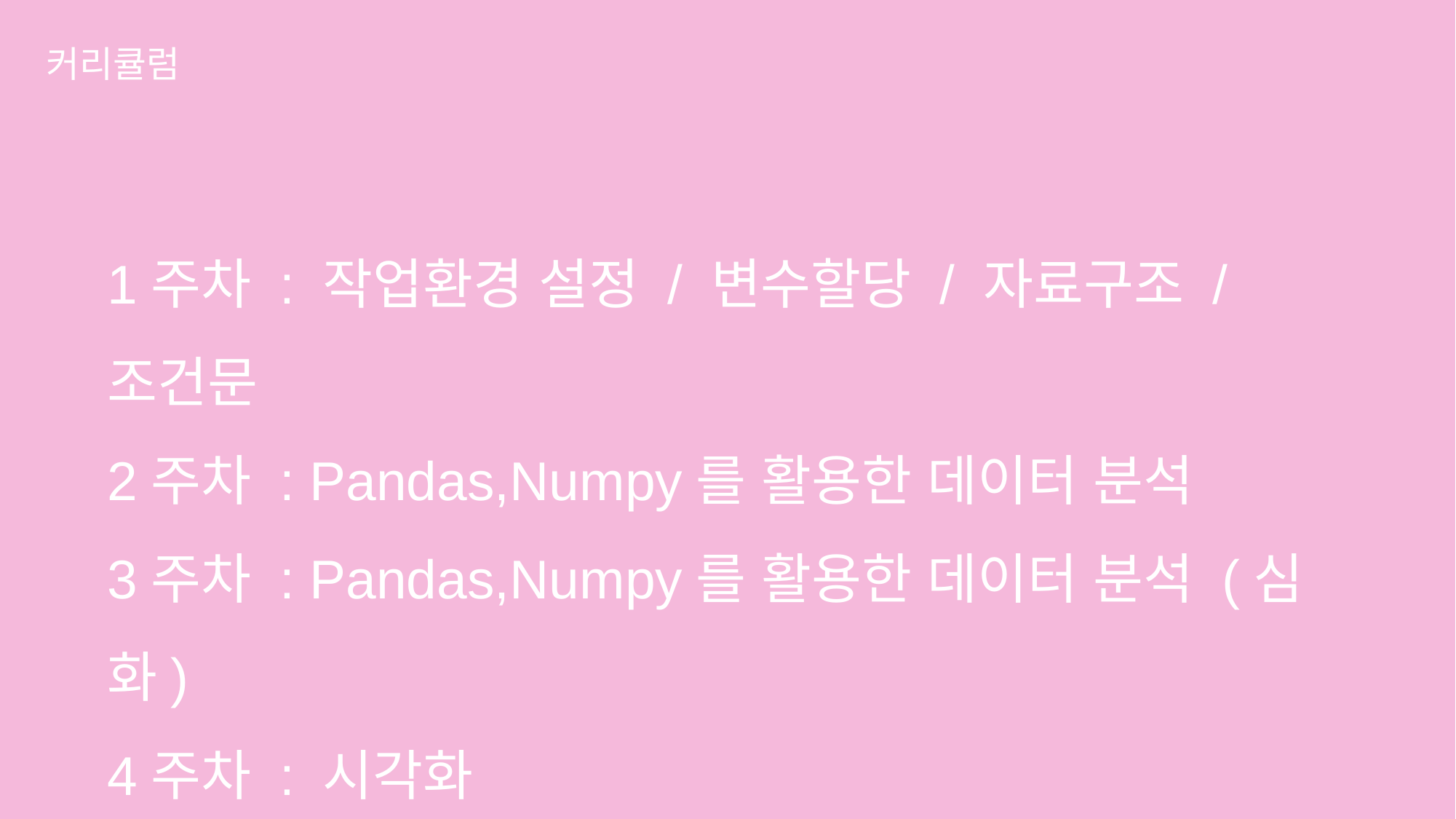

커리큘럼
1주차 : 작업환경 설정 / 변수할당 / 자료구조 / 조건문
2주차 : Pandas,Numpy를 활용한 데이터 분석
3주차 : Pandas,Numpy를 활용한 데이터 분석 (심화)
4주차 : 시각화